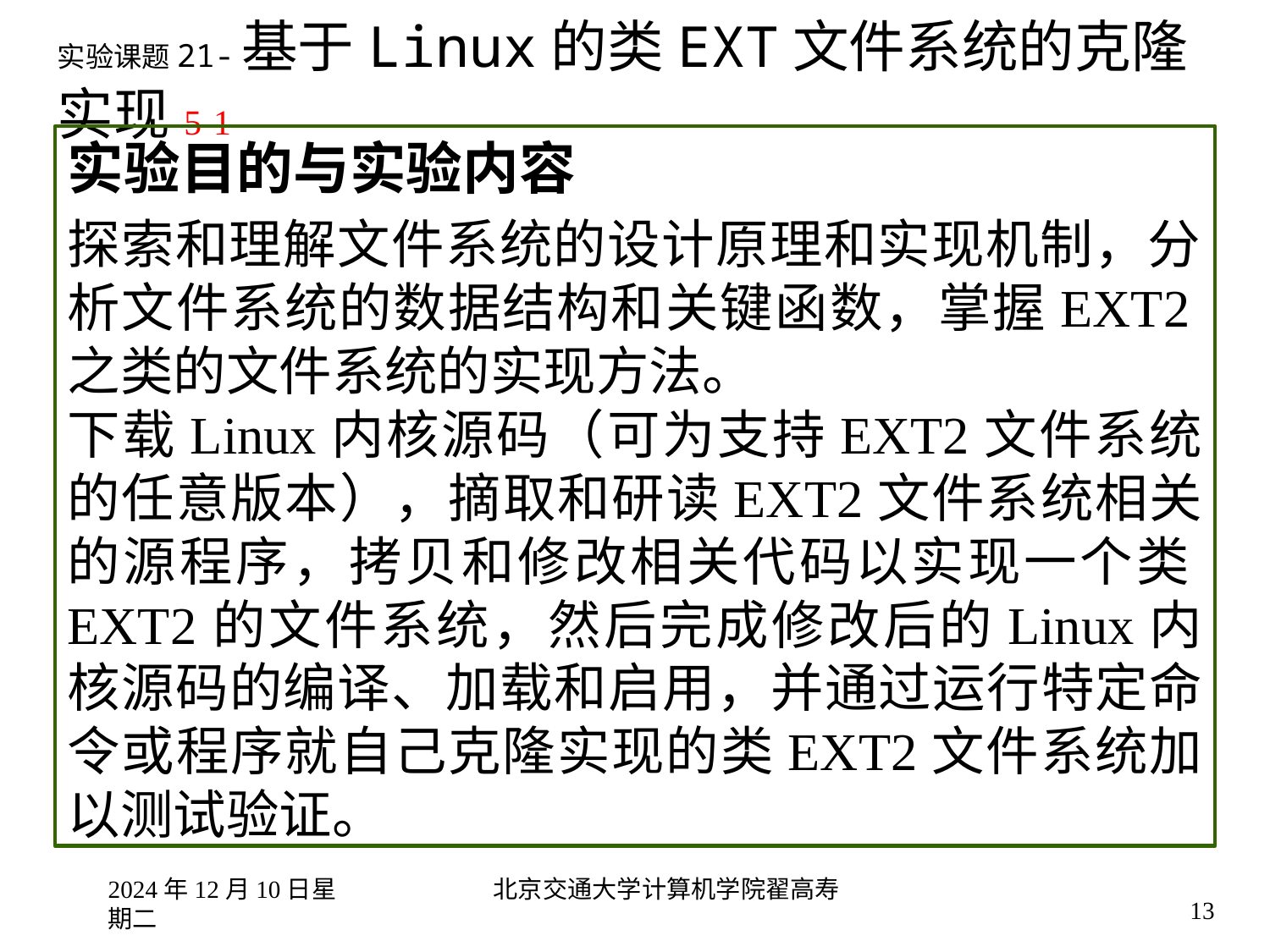

# 实验课题21-基于Linux的类EXT文件系统的克隆实现5-1
实验目的与实验内容
探索和理解文件系统的设计原理和实现机制，分析文件系统的数据结构和关键函数，掌握EXT2之类的文件系统的实现方法。
下载Linux内核源码（可为支持EXT2文件系统的任意版本），摘取和研读EXT2文件系统相关的源程序，拷贝和修改相关代码以实现一个类EXT2的文件系统，然后完成修改后的Linux内核源码的编译、加载和启用，并通过运行特定命令或程序就自己克隆实现的类EXT2文件系统加以测试验证。
2024年12月10日星期二
北京交通大学计算机学院翟高寿
13